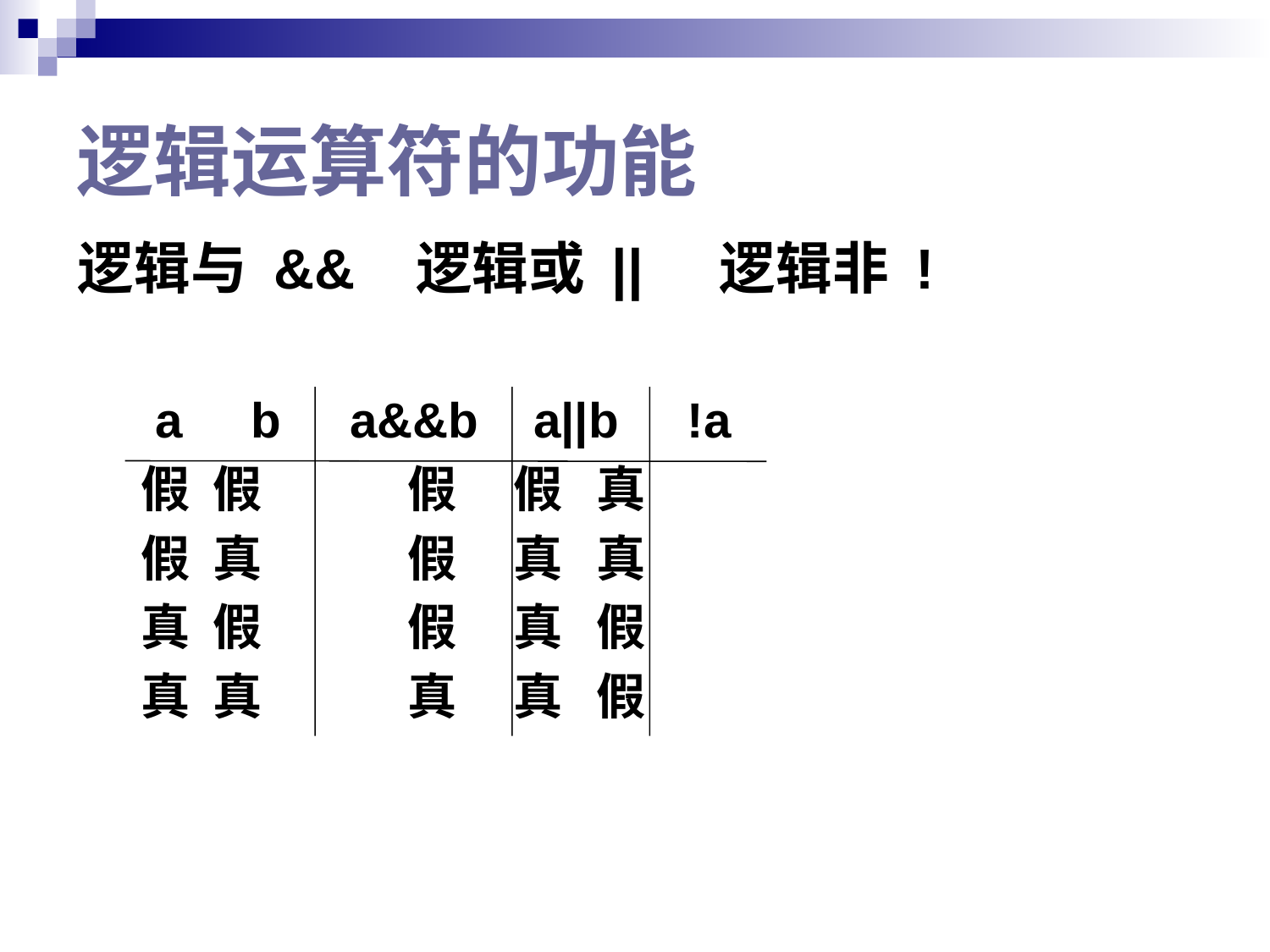

# 逻辑运算符的功能
逻辑与 &&   逻辑或 ||    逻辑非 !

 a     b     a&&b    a||b     !a
假  假             假     假   真
假  真             假     真   真
真  假             假     真   假
真  真             真     真   假